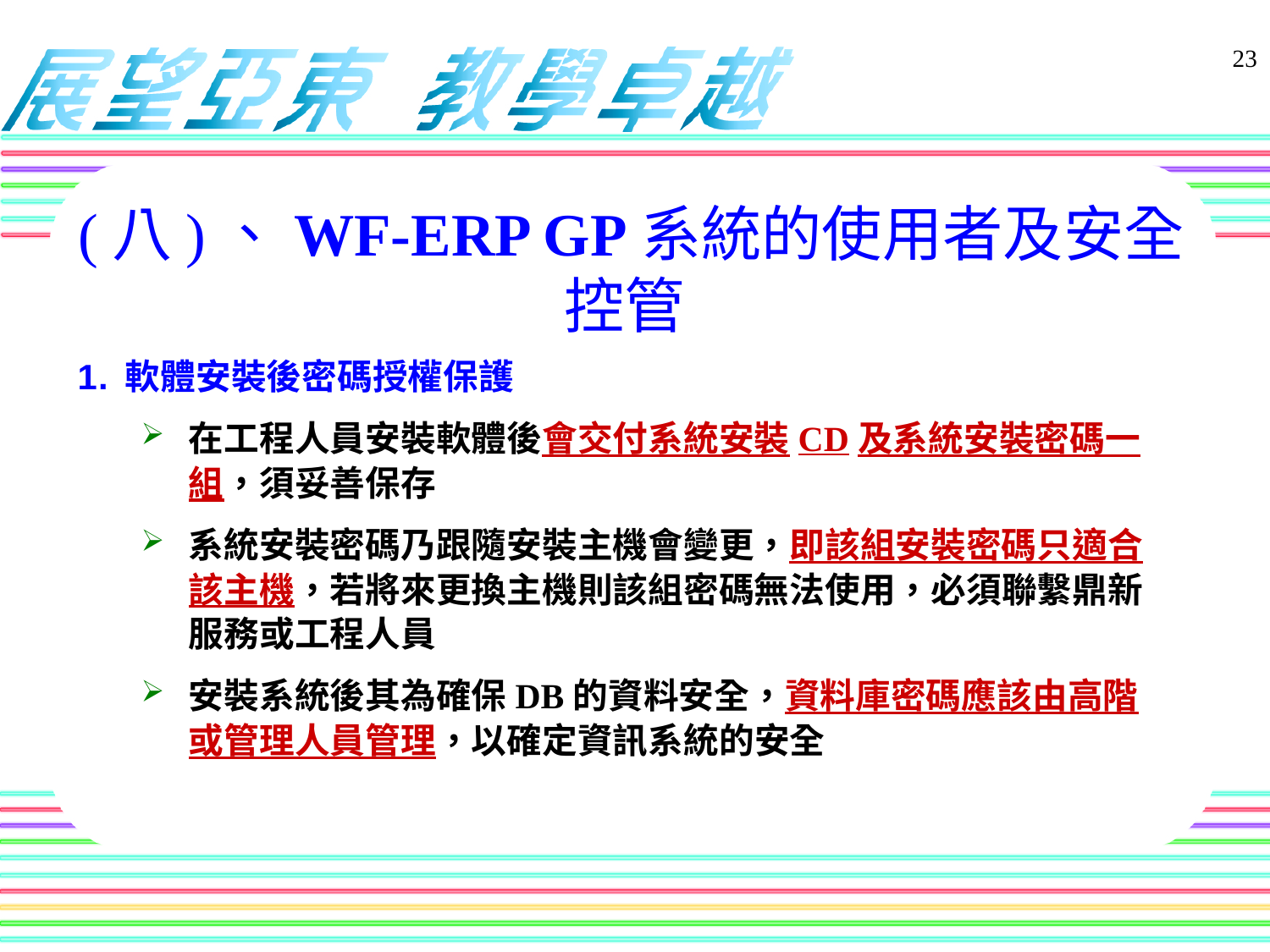

# (八)、WF-ERP GP系統的使用者及安全控管
軟體安裝後密碼授權保護
在工程人員安裝軟體後會交付系統安裝CD及系統安裝密碼一組，須妥善保存
系統安裝密碼乃跟隨安裝主機會變更，即該組安裝密碼只適合該主機，若將來更換主機則該組密碼無法使用，必須聯繫鼎新服務或工程人員
安裝系統後其為確保DB的資料安全，資料庫密碼應該由高階或管理人員管理，以確定資訊系統的安全